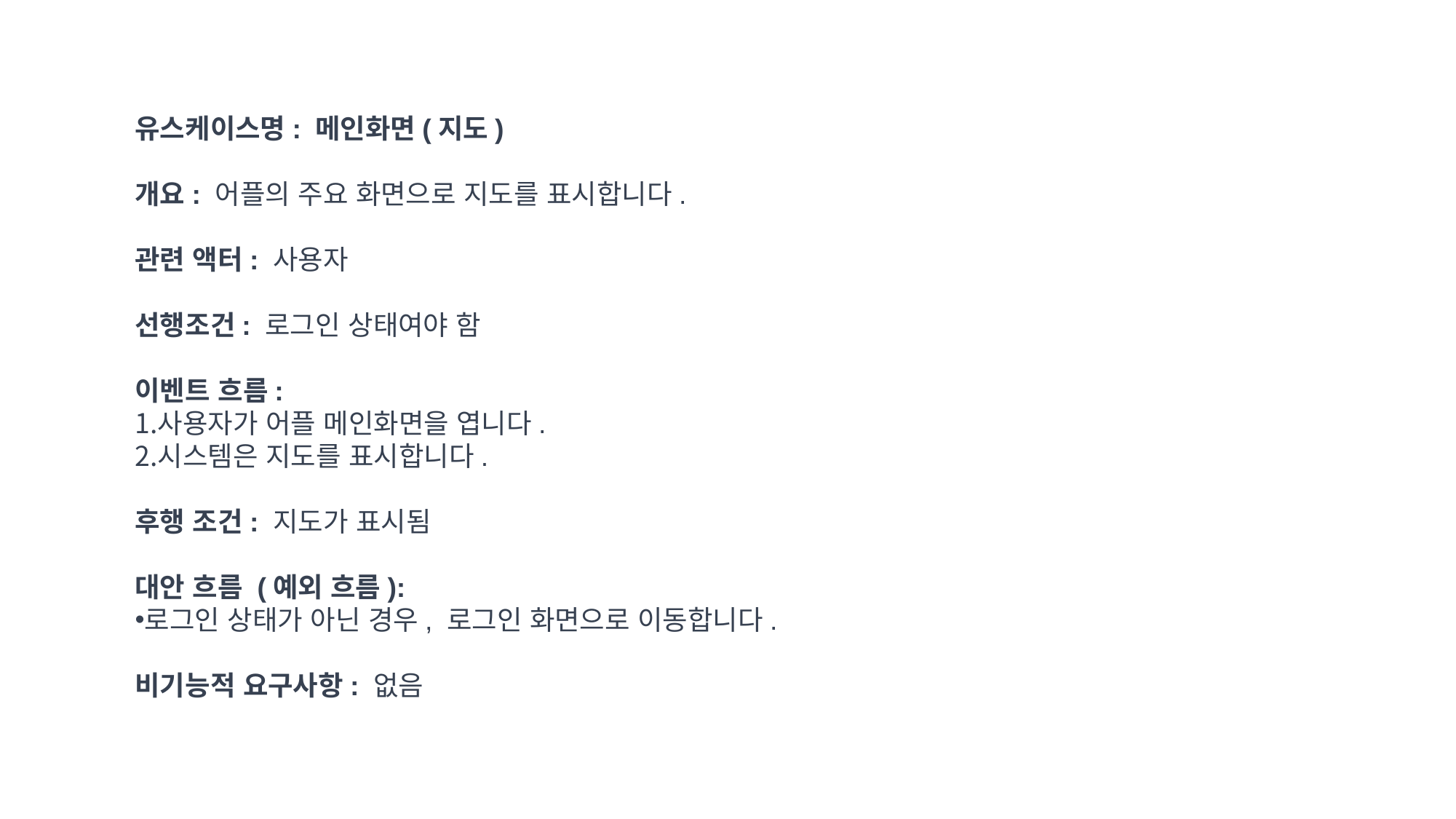

유스케이스명: 메인화면(지도)

개요: 어플의 주요 화면으로 지도를 표시합니다.

관련 액터: 사용자

선행조건: 로그인 상태여야 함

이벤트 흐름:
사용자가 어플 메인화면을 엽니다.
시스템은 지도를 표시합니다.

후행 조건: 지도가 표시됨

대안 흐름 (예외 흐름):
로그인 상태가 아닌 경우, 로그인 화면으로 이동합니다.

비기능적 요구사항: 없음